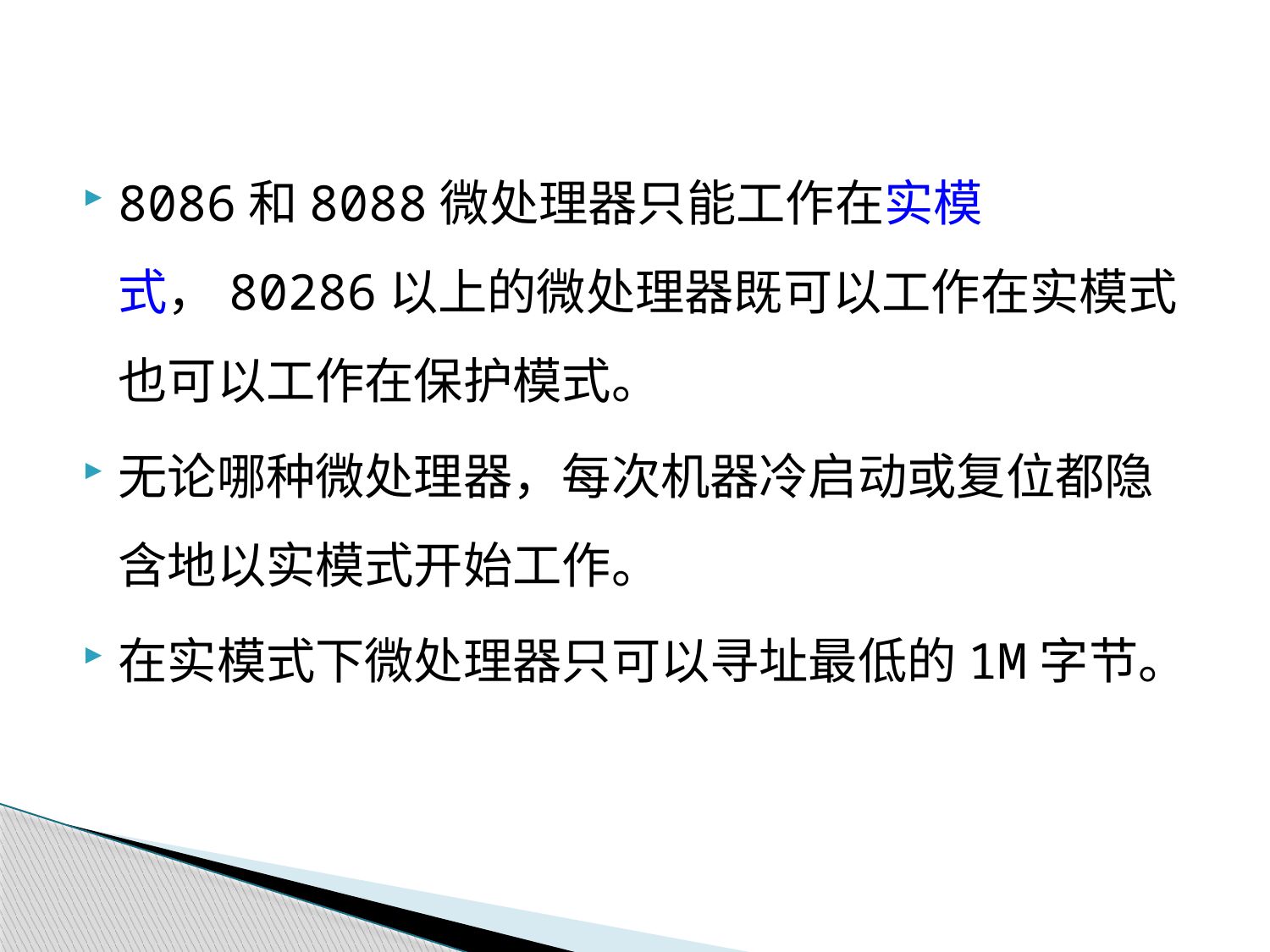

#
8086和8088微处理器只能工作在实模式，80286以上的微处理器既可以工作在实模式也可以工作在保护模式。
无论哪种微处理器，每次机器冷启动或复位都隐含地以实模式开始工作。
在实模式下微处理器只可以寻址最低的1M字节。